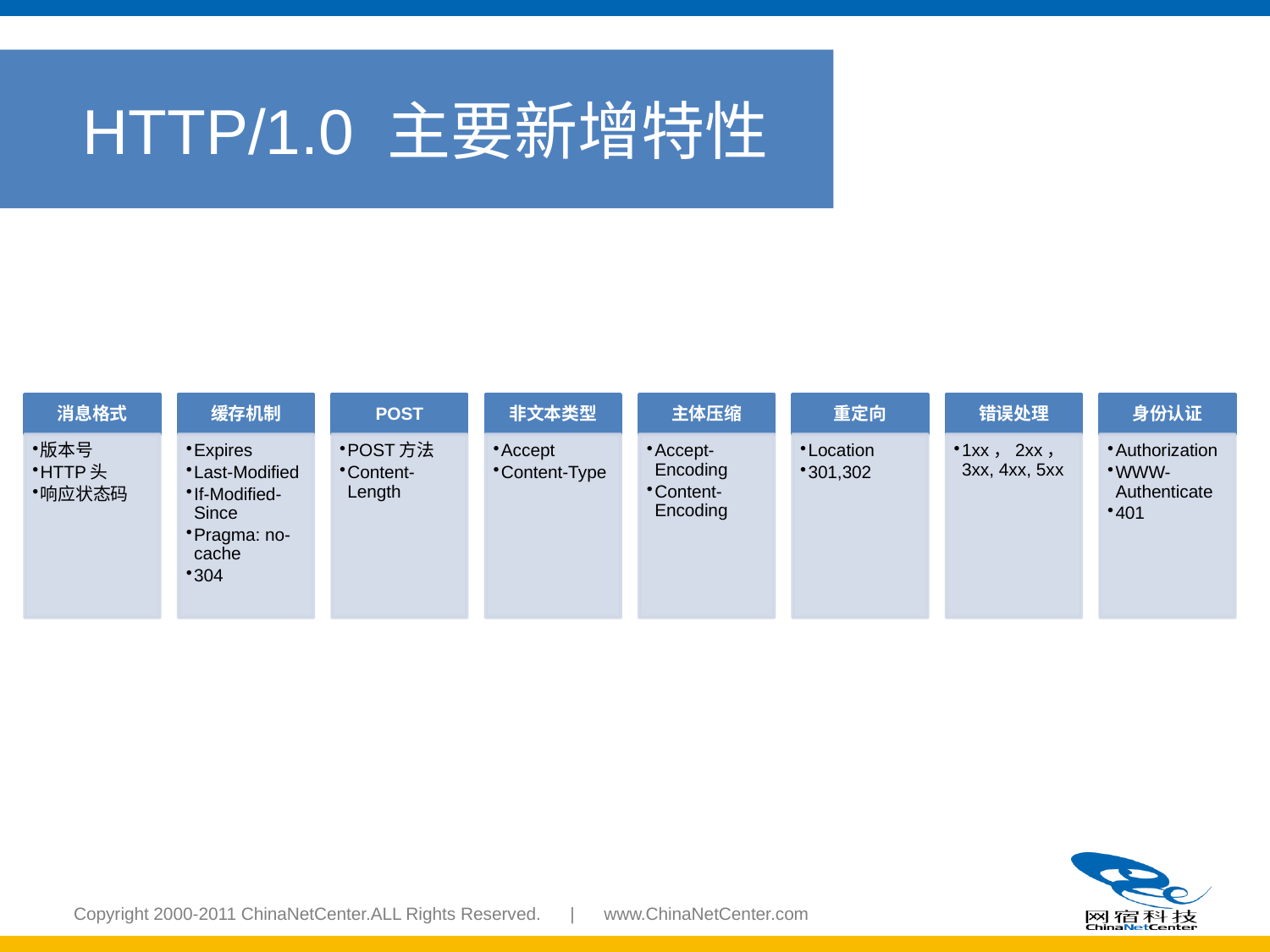

HTTP/1.0 主要新增特性
消息格式
版本号
HTTP头
响应状态码
缓存机制
Expires
Last-Modified
If-Modified-Since
Pragma: no-cache
304
POST
POST方法
Content-Length
非文本类型
Accept
Content-Type
主体压缩
Accept-Encoding
Content-Encoding
重定向
Location
301,302
错误处理
1xx，2xx，3xx, 4xx, 5xx
身份认证
Authorization
WWW-Authenticate
401